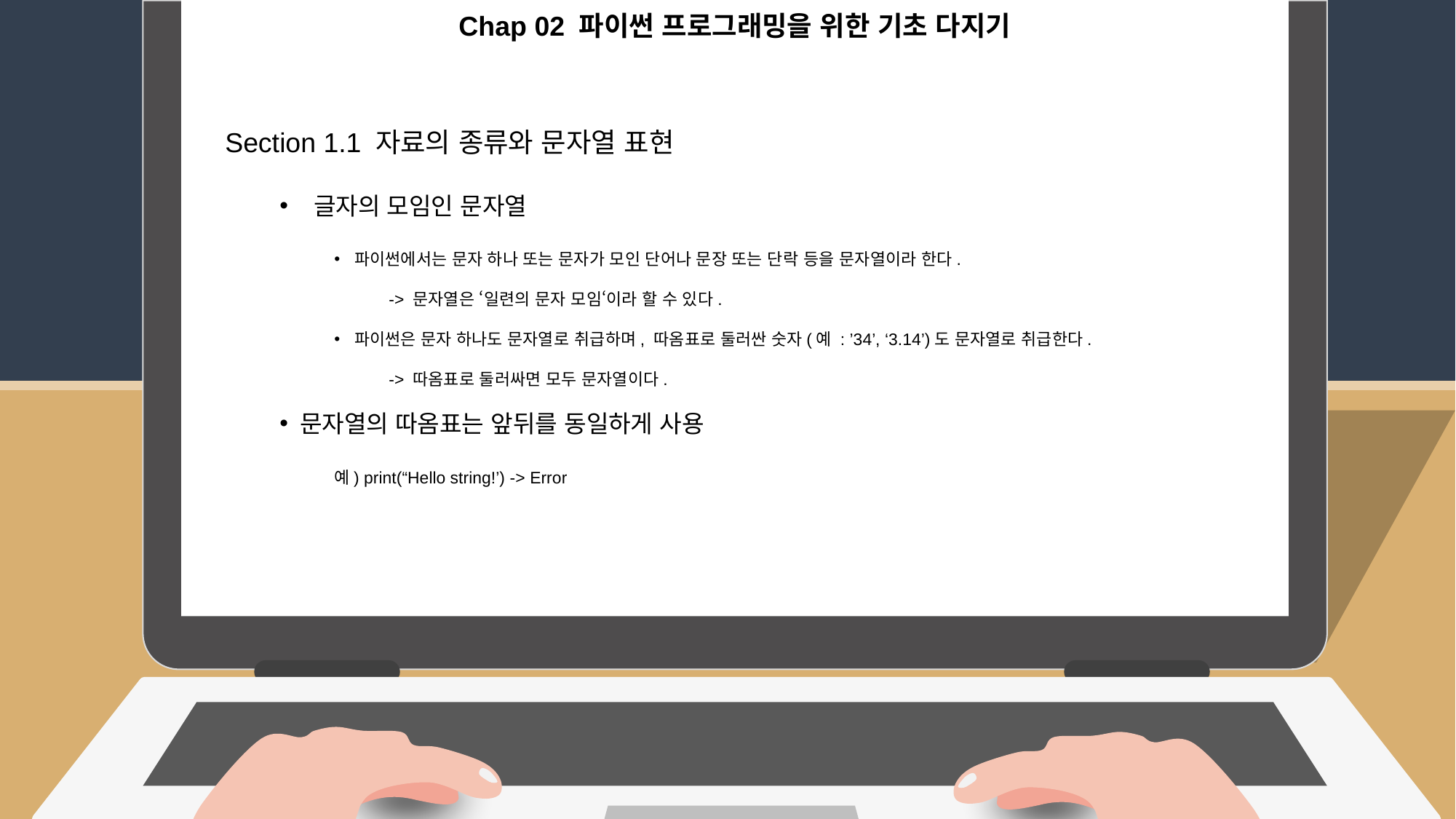

Chap 02 파이썬 프로그래밍을 위한 기초 다지기
Section 1.1 자료의 종류와 문자열 표현

글자의 모임인 문자열

파이썬에서는 문자 하나 또는 문자가 모인 단어나 문장 또는 단락 등을 문자열이라 한다.

-> 문자열은 ‘일련의 문자 모임‘이라 할 수 있다.

파이썬은 문자 하나도 문자열로 취급하며, 따옴표로 둘러싼 숫자(예 : ’34’, ‘3.14’)도 문자열로 취급한다.

-> 따옴표로 둘러싸면 모두 문자열이다.

문자열의 따옴표는 앞뒤를 동일하게 사용

예) print(“Hello string!’) -> Error